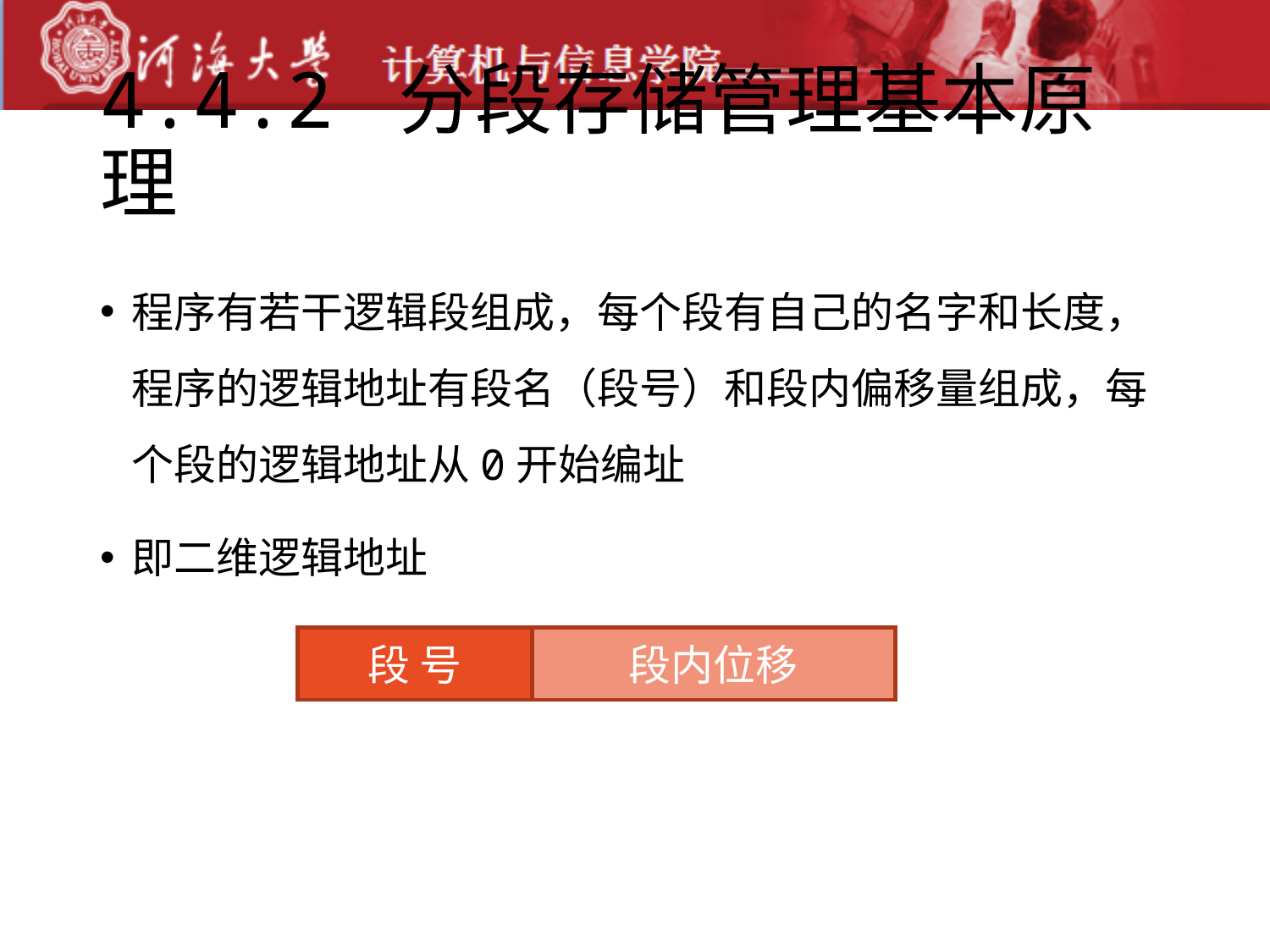

# 4.4.2 分段存储管理基本原理
程序有若干逻辑段组成，每个段有自己的名字和长度，程序的逻辑地址有段名（段号）和段内偏移量组成，每个段的逻辑地址从0开始编址
即二维逻辑地址

段 号
段内位移